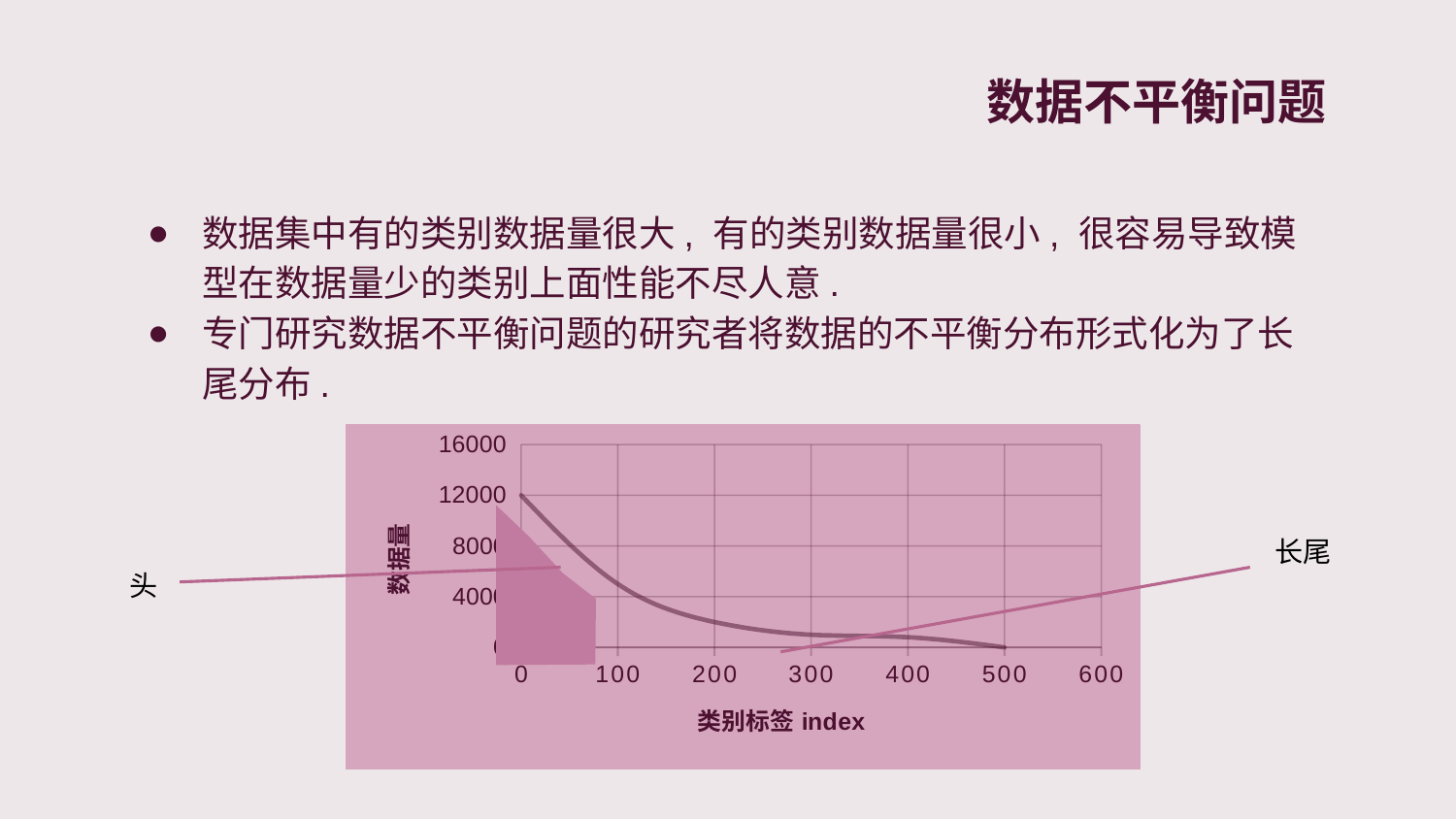

# 数据不平衡问题
数据集中有的类别数据量很大, 有的类别数据量很小, 很容易导致模型在数据量少的类别上面性能不尽人意.
专门研究数据不平衡问题的研究者将数据的不平衡分布形式化为了长尾分布.

### Chart

| Category | Y 值 |
|---|---|
长尾
头